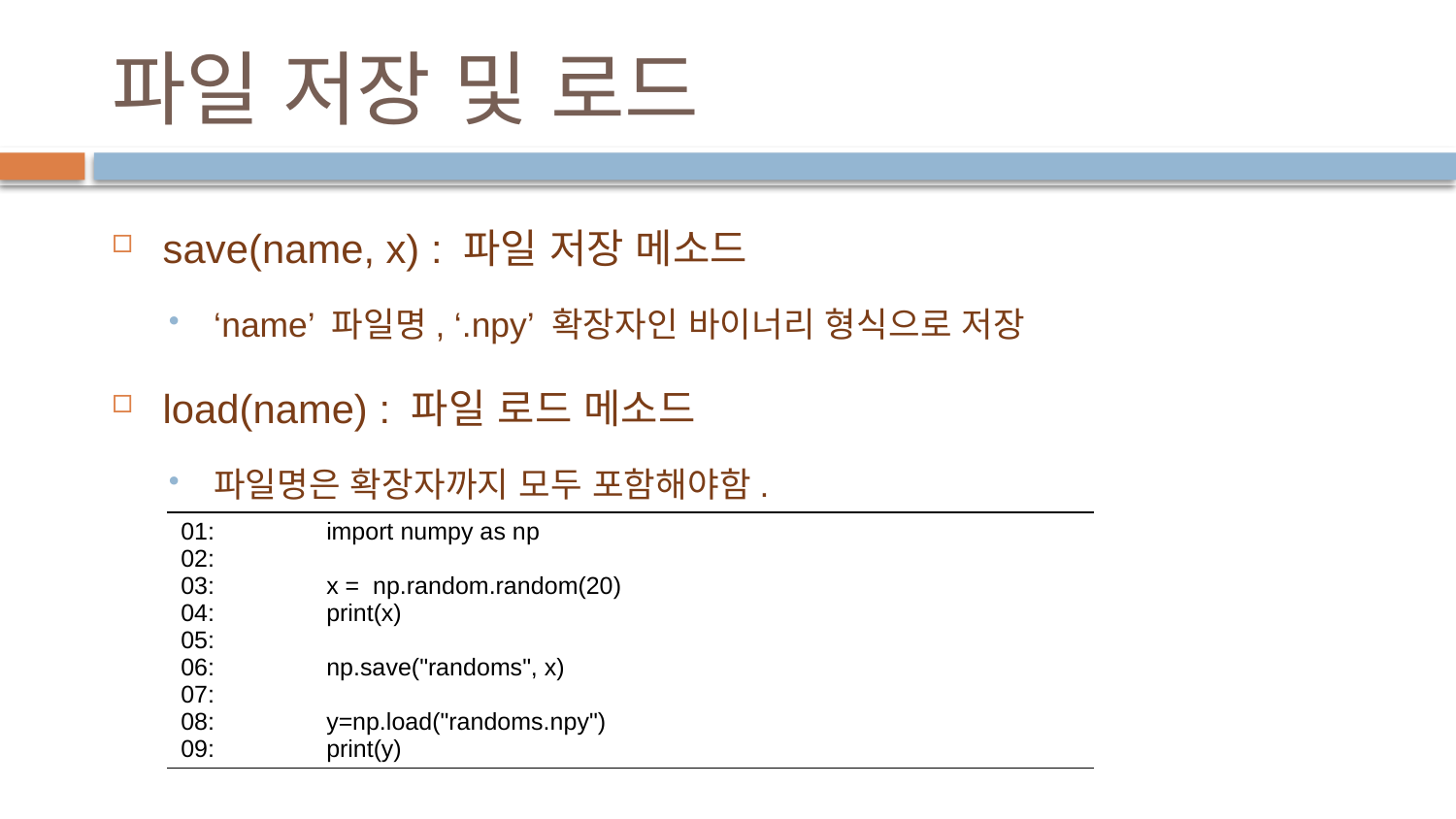

# 파일 저장 및 로드
save(name, x) : 파일 저장 메소드
‘name’ 파일명, ‘.npy’ 확장자인 바이너리 형식으로 저장
load(name) : 파일 로드 메소드
파일명은 확장자까지 모두 포함해야함.
| 01: import numpy as np 02: 03: x = np.random.random(20) 04: print(x) 05: 06: np.save("randoms", x) 07: 08: y=np.load("randoms.npy") 09: print(y) |
| --- |